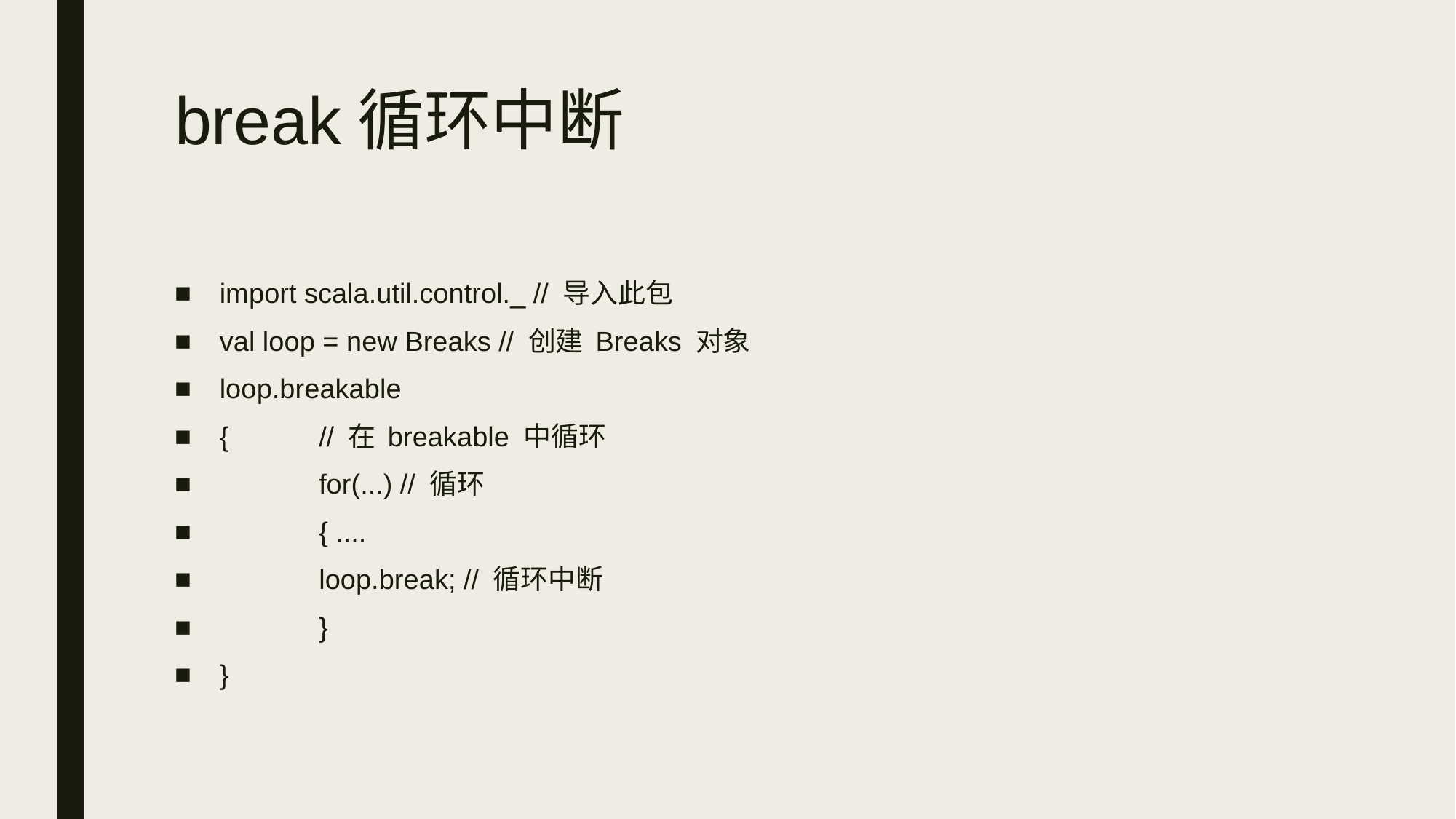

# break循环中断
import scala.util.control._ // 导入此包
val loop = new Breaks // 创建 Breaks 对象
loop.breakable
{	// 在 breakable 中循环
 	for(...) // 循环
 	{ ....
 		loop.break; // 循环中断
 	}
}